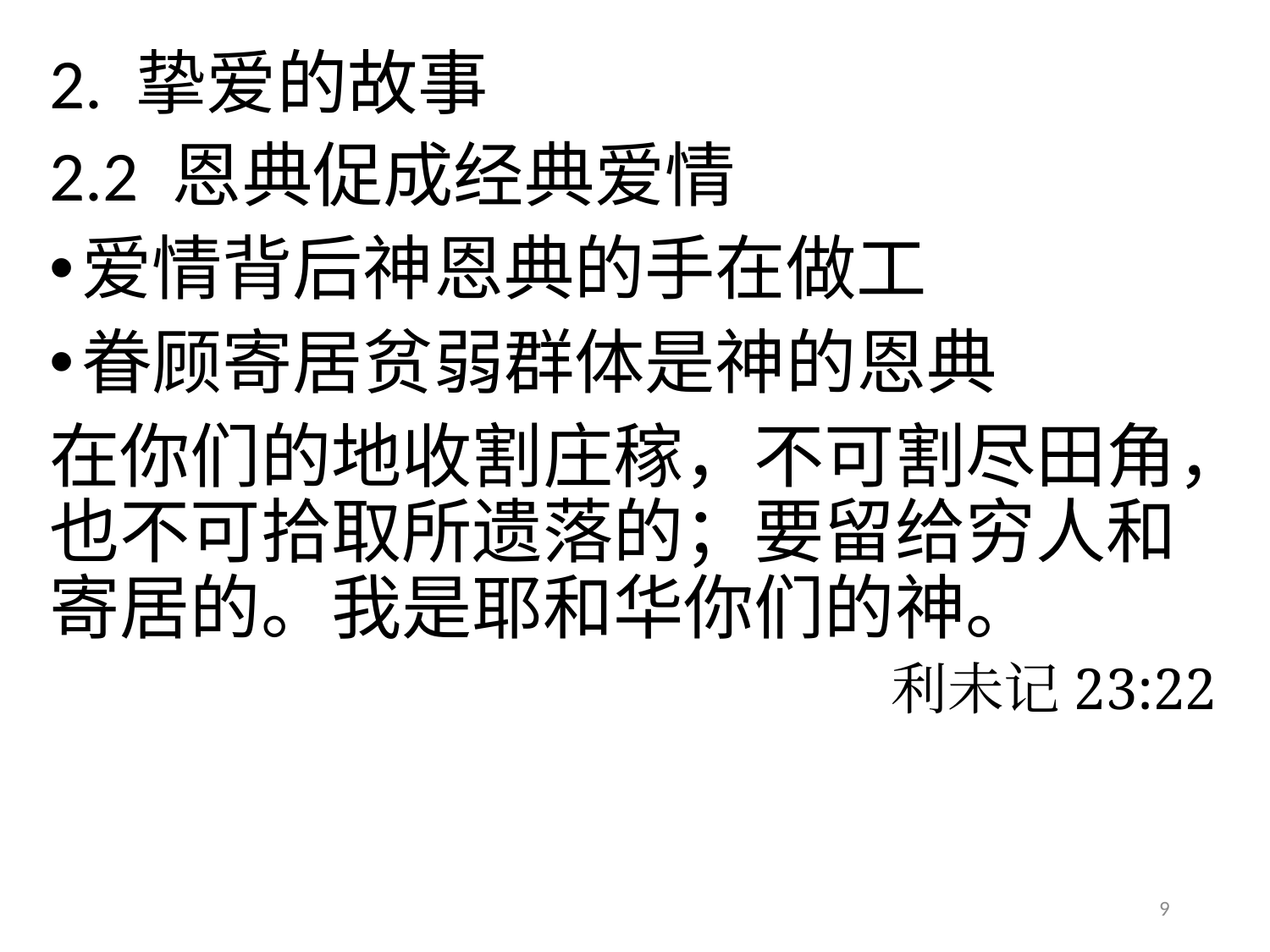

# 2. 挚爱的故事
2.2 恩典促成经典爱情
爱情背后神恩典的手在做工
眷顾寄居贫弱群体是神的恩典
在你们的地收割庄稼，不可割尽田角，也不可拾取所遗落的；要留给穷人和寄居的。我是耶和华你们的神。
                                                     利未记23:22
9